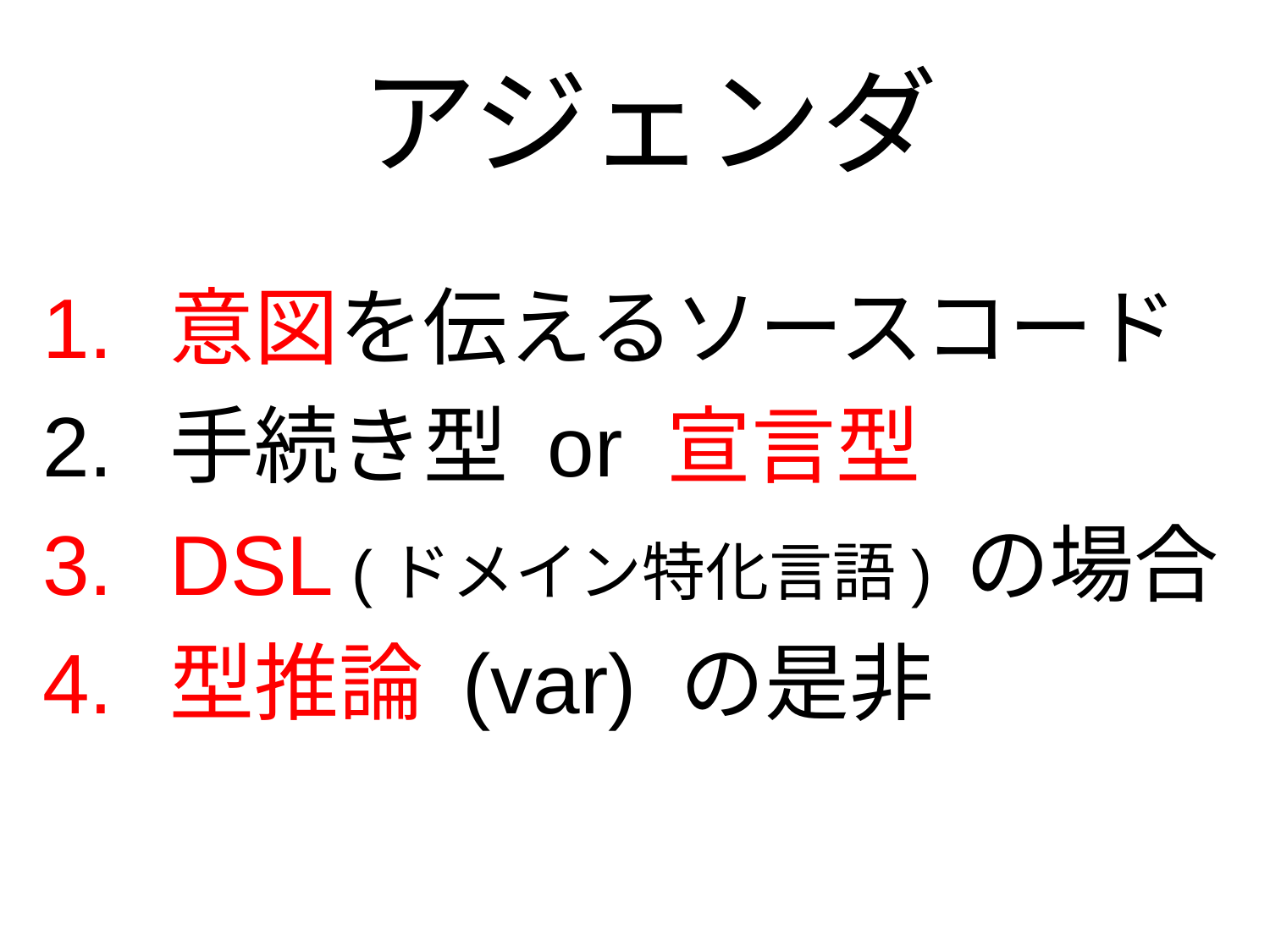

# アジェンダ
意図を伝えるソースコード
手続き型 or 宣言型
DSL (ドメイン特化言語) の場合
型推論 (var) の是非